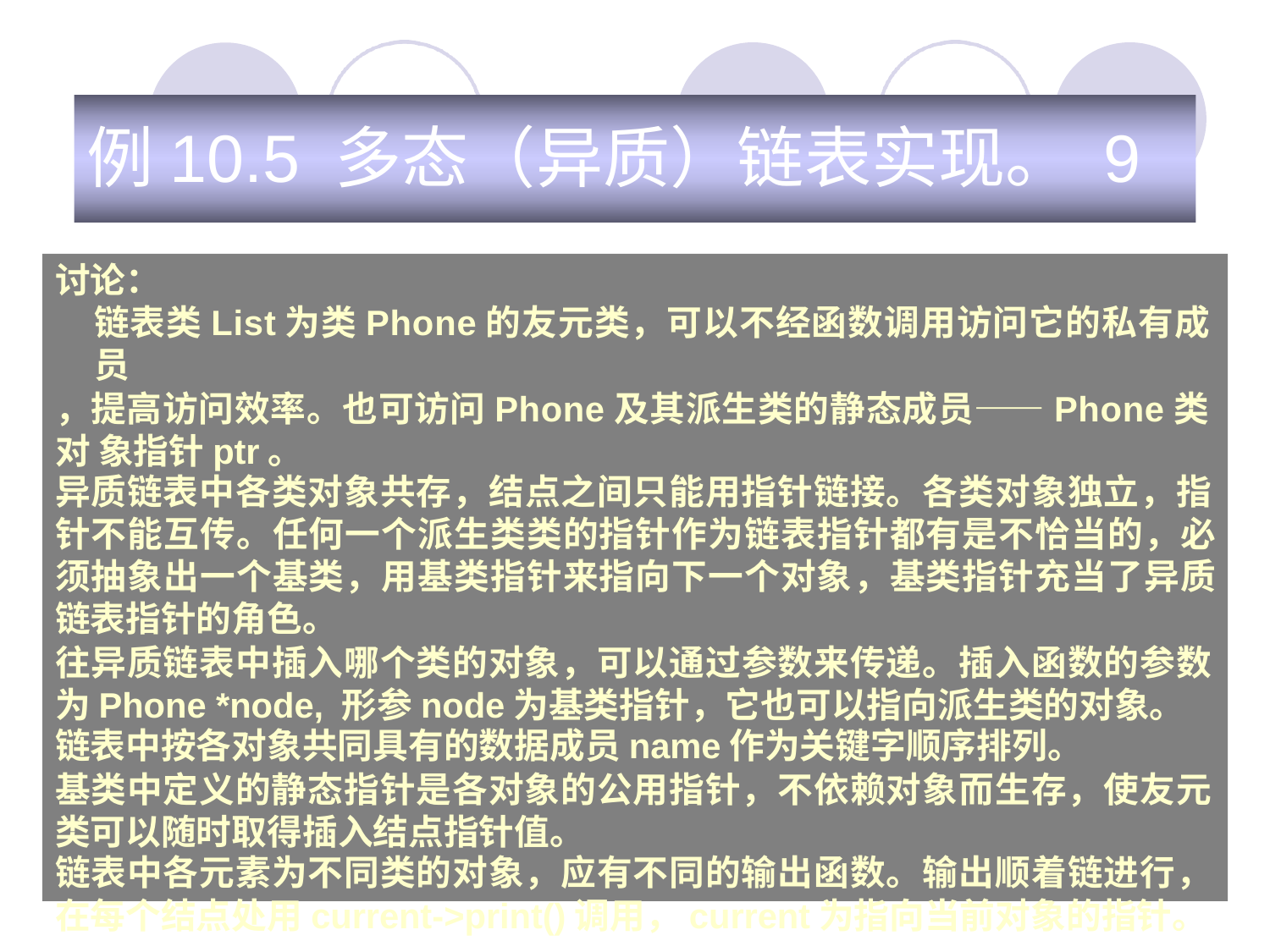

# 例10.5 多态（异质）链表实现。 9

讨论：
链表类List为类Phone的友元类，可以不经函数调用访问它的私有成员
，提高访问效率。也可访问Phone及其派生类的静态成员——Phone类对 象指针ptr。
异质链表中各类对象共存，结点之间只能用指针链接。各类对象独立，指
针不能互传。任何一个派生类类的指针作为链表指针都有是不恰当的，必 须抽象出一个基类，用基类指针来指向下一个对象，基类指针充当了异质 链表指针的角色。
往异质链表中插入哪个类的对象，可以通过参数来传递。插入函数的参数 为Phone *node, 形参node为基类指针，它也可以指向派生类的对象。
链表中按各对象共同具有的数据成员name作为关键字顺序排列。
基类中定义的静态指针是各对象的公用指针，不依赖对象而生存，使友元 类可以随时取得插入结点指针值。
链表中各元素为不同类的对象，应有不同的输出函数。输出顺着链进行，
在每个结点处用current->print()调用，current为指向当前对象的指针。